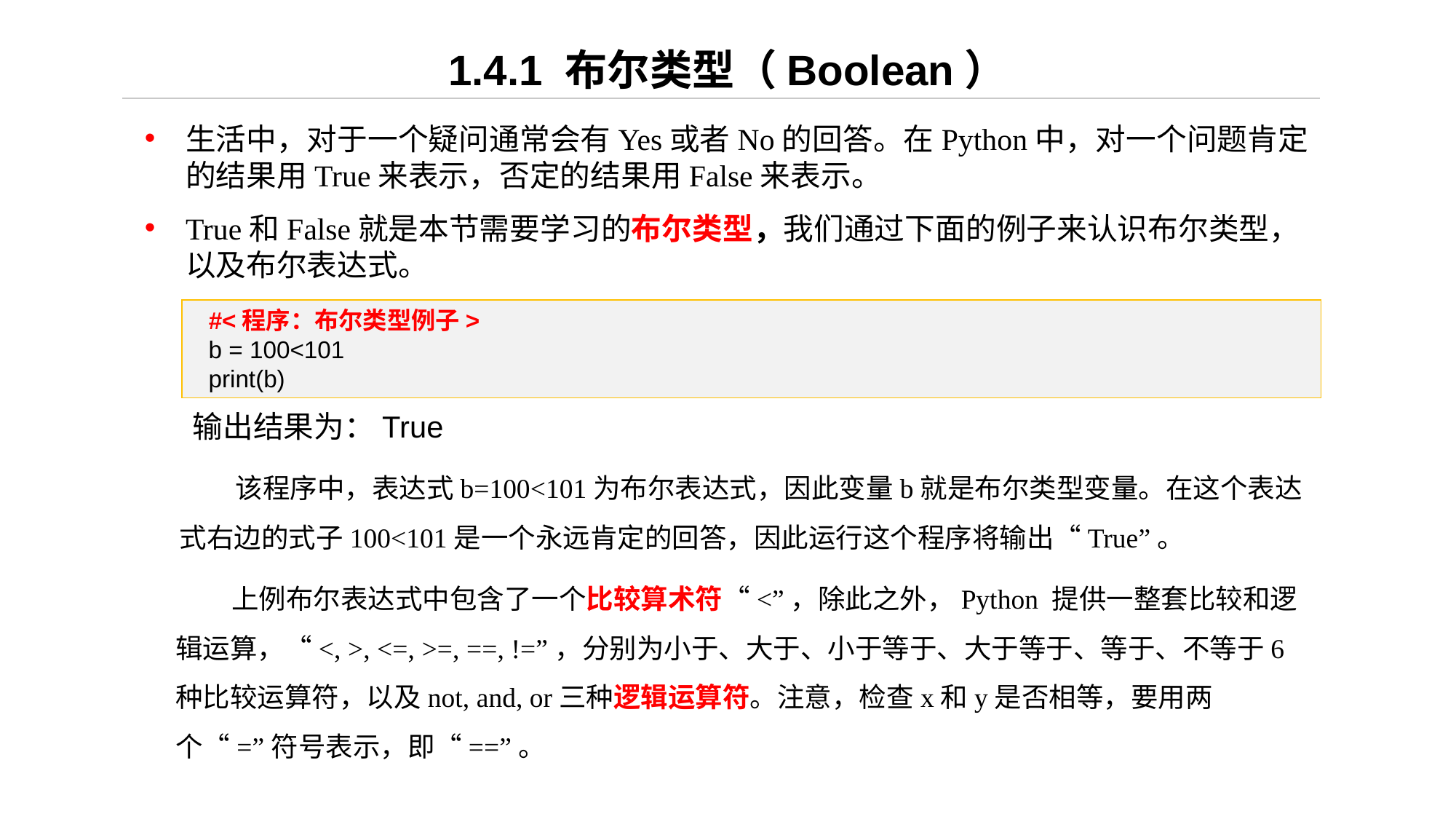

# 1.4.1 布尔类型（Boolean）
生活中，对于一个疑问通常会有Yes或者No的回答。在Python中，对一个问题肯定的结果用True来表示，否定的结果用False来表示。
True和False就是本节需要学习的布尔类型，我们通过下面的例子来认识布尔类型，以及布尔表达式。
#<程序：布尔类型例子>
b = 100<101
print(b)
输出结果为：True
        该程序中，表达式b=100<101为布尔表达式，因此变量b就是布尔类型变量。在这个表达式右边的式子100<101是一个永远肯定的回答，因此运行这个程序将输出“True”。
        上例布尔表达式中包含了一个比较算术符“<”，除此之外，Python 提供一整套比较和逻辑运算，“<, >, <=, >=, ==, !=”，分别为小于、大于、小于等于、大于等于、等于、不等于6种比较运算符，以及not, and, or三种逻辑运算符。注意，检查x和y是否相等，要用两个“=”符号表示，即“==”。